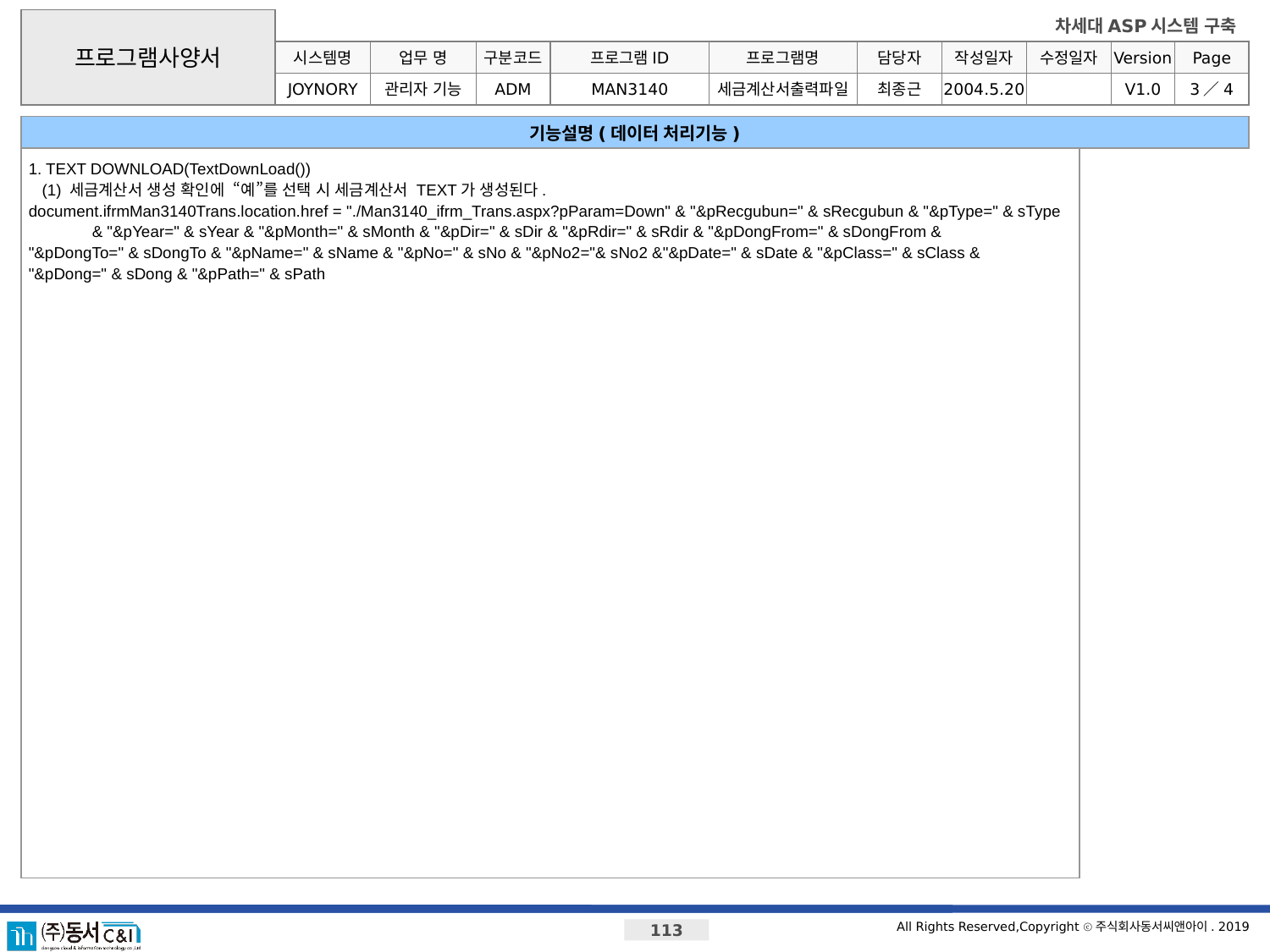

프로그램사양서
시스템명
업무 명
구분코드
프로그램ID
프로그램명
JOYNORY
관리자 기능
ADM
MAN3140
세금계산서출력파일
최종근
2004.5.20

V1.0
3／4
기능설명(데이터 처리기능)
1. TEXT DOWNLOAD(TextDownLoad())
   (1) 세금계산서 생성 확인에  “예”를 선택 시 세금계산서 TEXT가 생성된다.
document.ifrmMan3140Trans.location.href = "./Man3140_ifrm_Trans.aspx?pParam=Down" & "&pRecgubun=" & sRecgubun & "&pType=" & sType & "&pYear=" & sYear & "&pMonth=" & sMonth & "&pDir=" & sDir & "&pRdir=" & sRdir & "&pDongFrom=" & sDongFrom &
"&pDongTo=" & sDongTo & "&pName=" & sName & "&pNo=" & sNo & "&pNo2="& sNo2 &"&pDate=" & sDate & "&pClass=" & sClass &
"&pDong=" & sDong & "&pPath=" & sPath